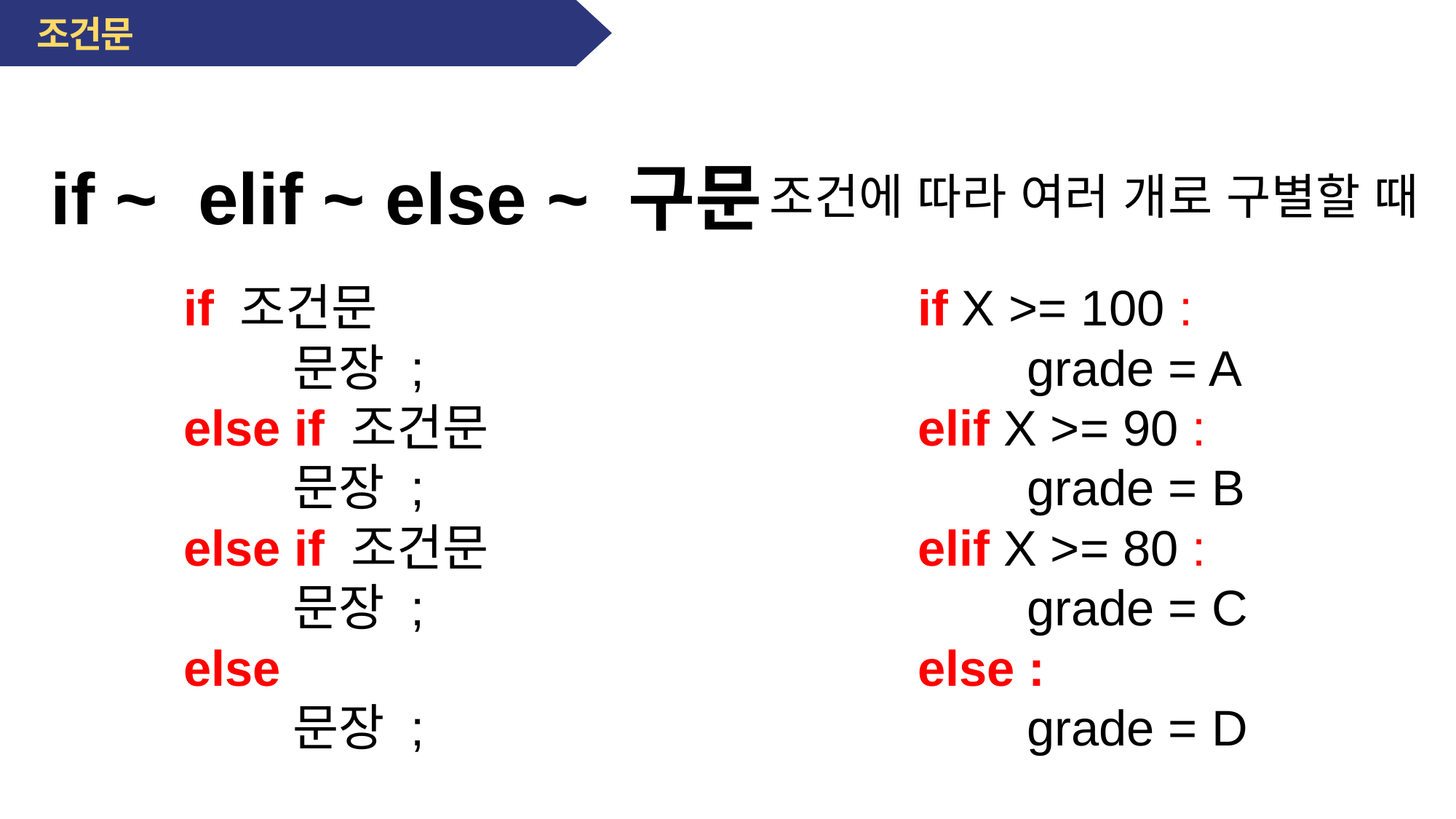

조건문
if ~  elif ~ else ~ 구문
- 조건에 따라 여러 개로 구별할 때
if 조건문
	문장 ;
else if 조건문
	문장 ;
else if 조건문
	문장 ;
else
	문장 ;
if X >= 100 :
	grade = A
elif X >= 90 :
	grade = B
elif X >= 80 :
	grade = C
else :
	grade = D